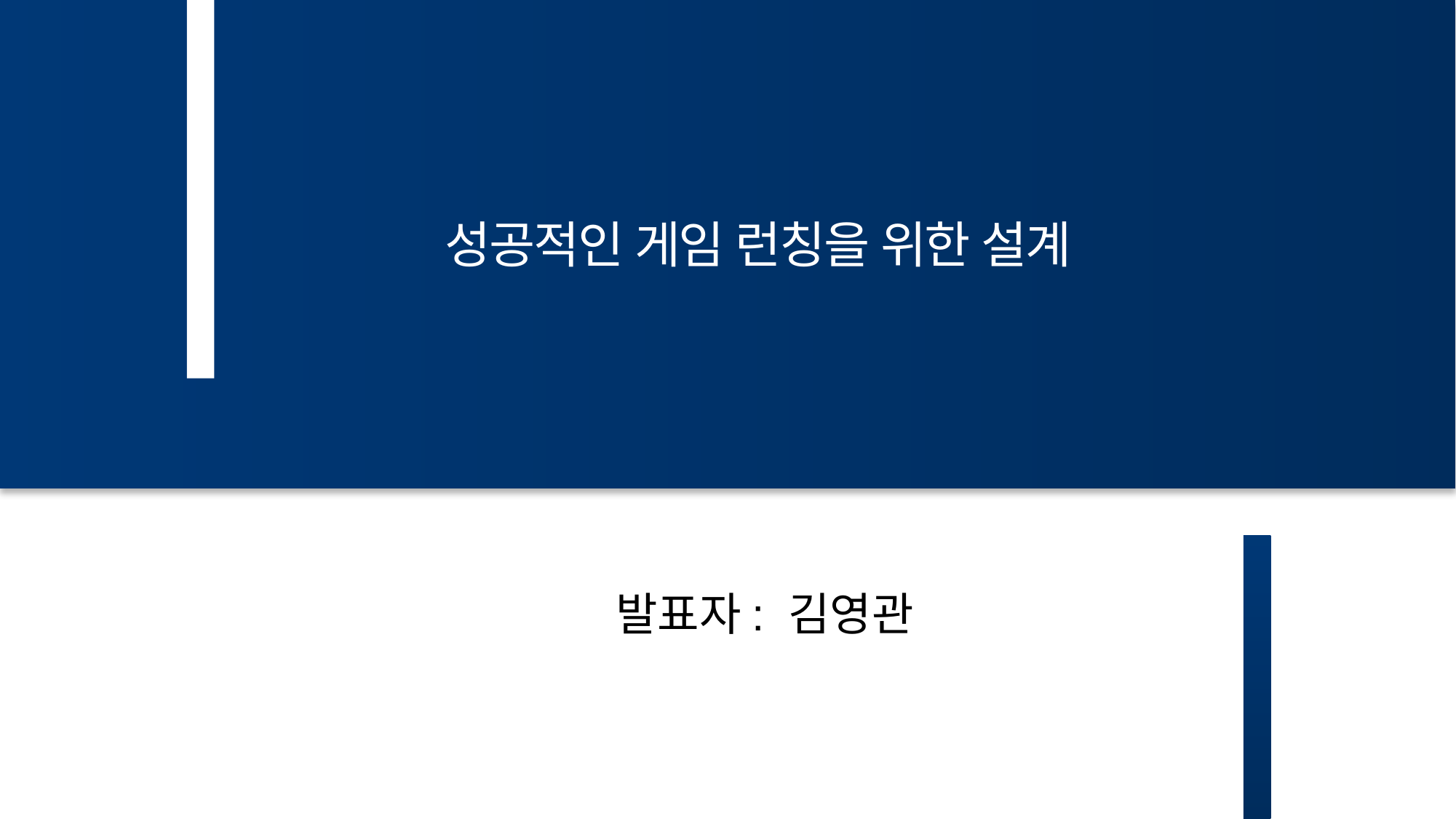

성공적인 게임 런칭을 위한 설계
발표자: 김영관